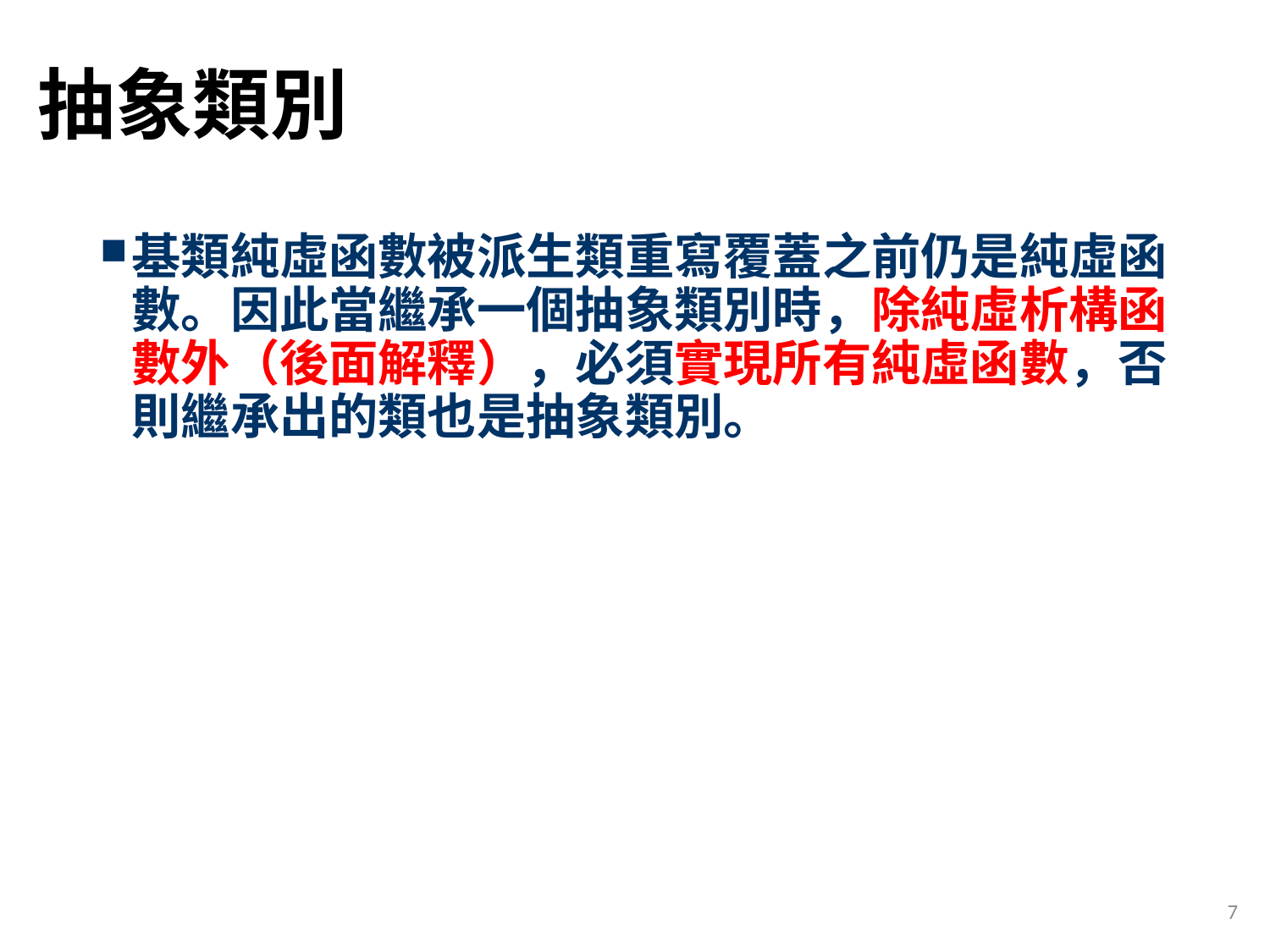

# 抽象類別
基類純虛函數被派生類重寫覆蓋之前仍是純虛函數。因此當繼承一個抽象類別時，除純虛析構函數外（後面解釋），必須實現所有純虛函數，否則繼承出的類也是抽象類別。

7